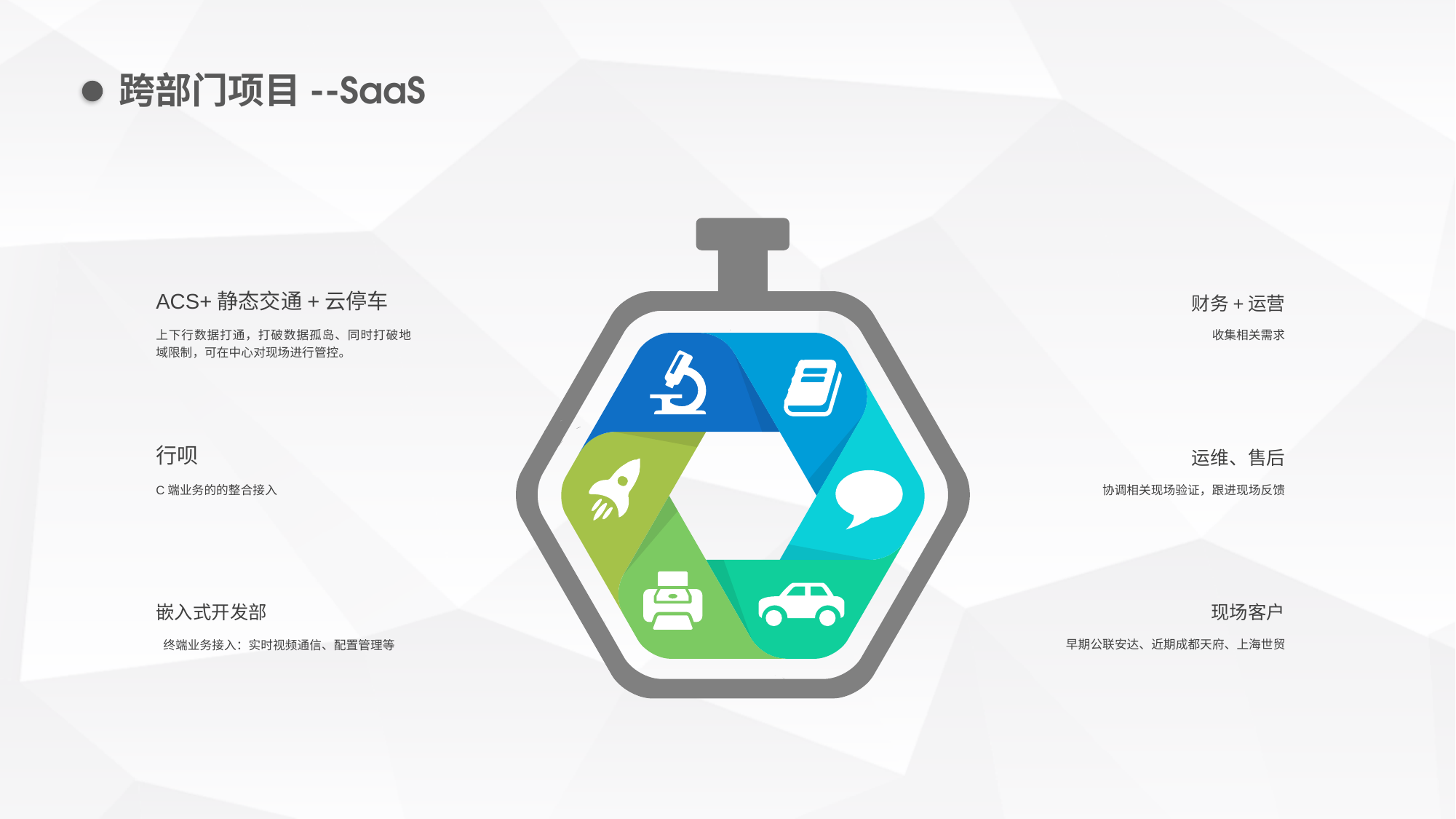

跨部门项目--SaaS

财务+运营
ACS+静态交通+云停车
上下行数据打通，打破数据孤岛、同时打破地域限制，可在中心对现场进行管控。
收集相关需求

行呗
运维、售后

C端业务的的整合接入
协调相关现场验证，跟进现场反馈

嵌入式开发部
现场客户

早期公联安达、近期成都天府、上海世贸
终端业务接入：实时视频通信、配置管理等